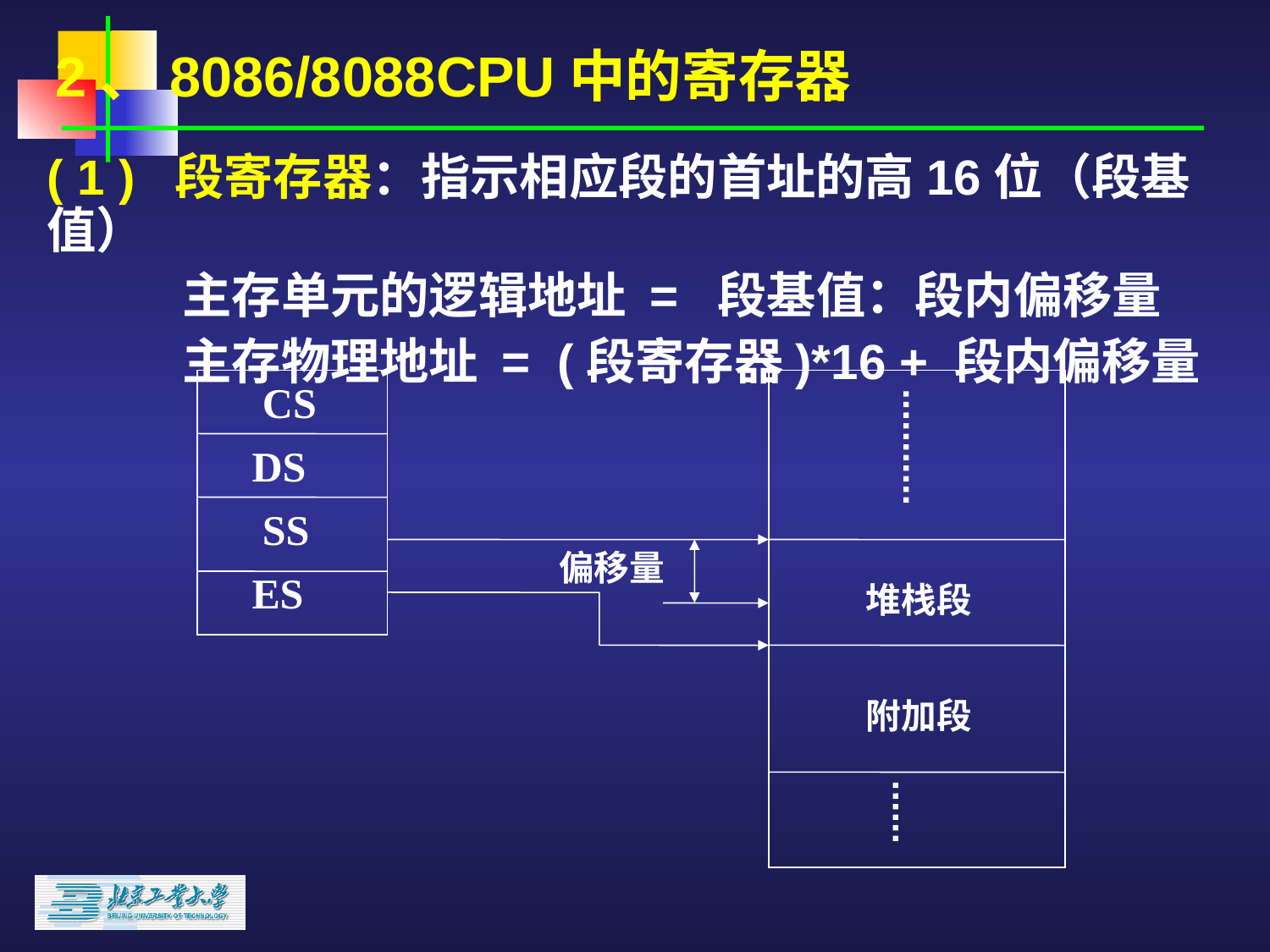

2、8086/8088CPU中的寄存器
( 1 )  段寄存器：指示相应段的首址的高16位（段基值）
           主存单元的逻辑地址 =  段基值：段内偏移量
           主存物理地址 =  (段寄存器)*16 + 段内偏移量

CS

DS

SS

偏移量

ES

堆栈段

附加段